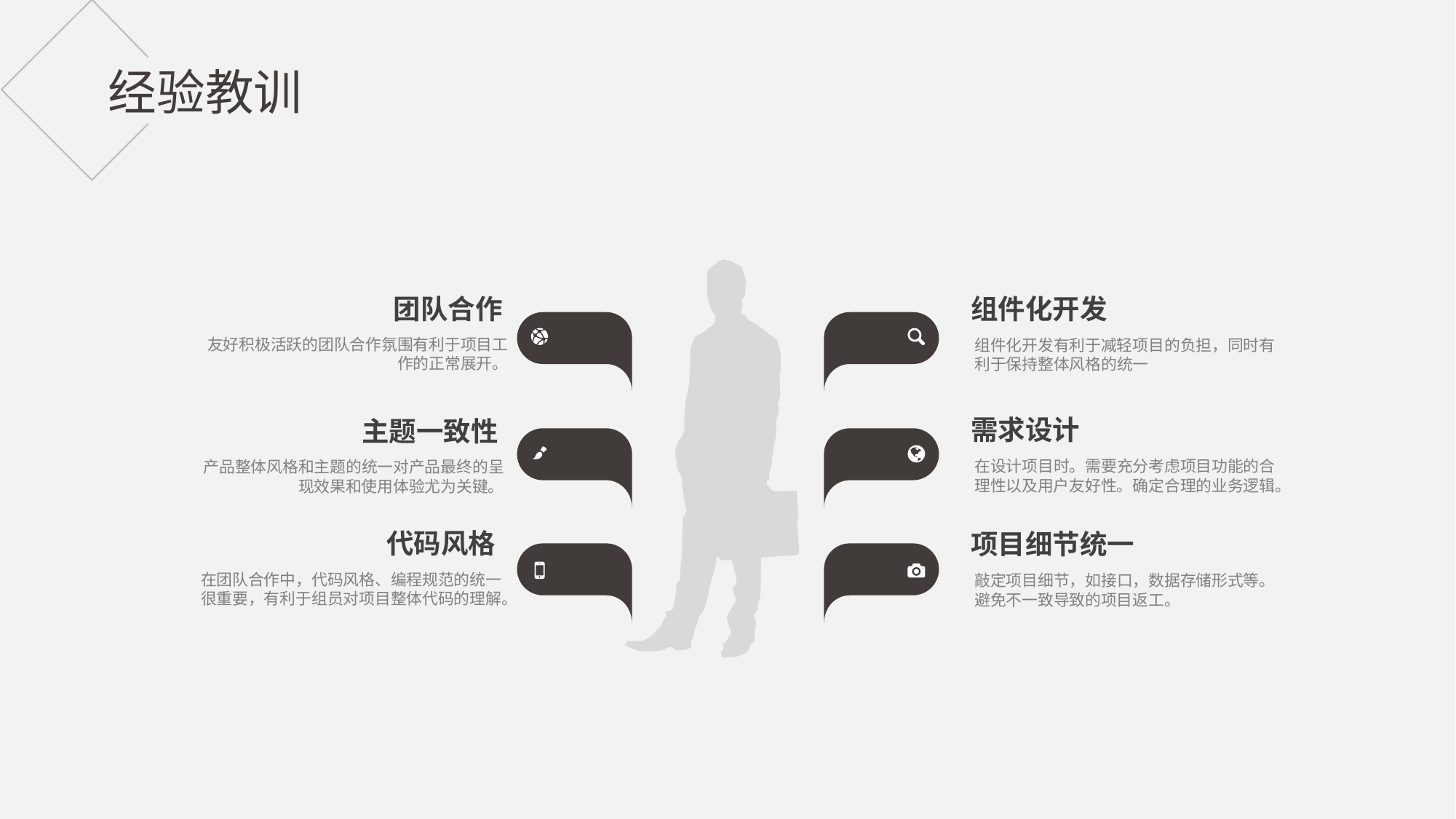

经验教训

团队合作
组件化开发

友好积极活跃的团队合作氛围有利于项目工作的正常展开。
组件化开发有利于减轻项目的负担，同时有利于保持整体风格的统一
需求设计
主题一致性
在设计项目时。需要充分考虑项目功能的合理性以及用户友好性。确定合理的业务逻辑。
产品整体风格和主题的统一对产品最终的呈现效果和使用体验尤为关键。
代码风格
项目细节统一
在团队合作中，代码风格、编程规范的统一很重要，有利于组员对项目整体代码的理解。
敲定项目细节，如接口，数据存储形式等。避免不一致导致的项目返工。